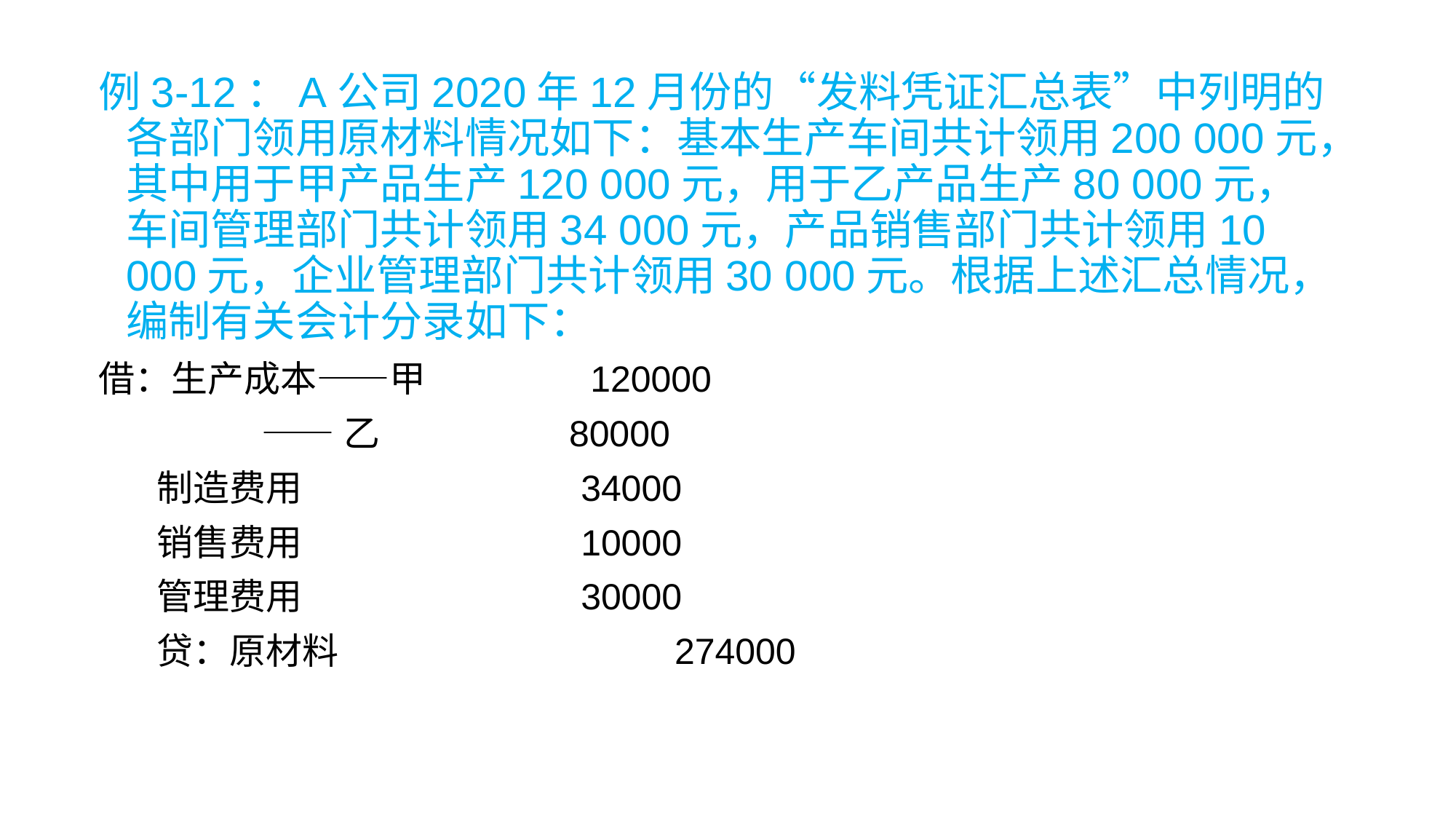

例3-12：A公司2020年12月份的“发料凭证汇总表”中列明的各部门领用原材料情况如下：基本生产车间共计领用200 000元，其中用于甲产品生产120 000元，用于乙产品生产80 000元，车间管理部门共计领用34 000元，产品销售部门共计领用10 000元，企业管理部门共计领用30 000元。根据上述汇总情况，编制有关会计分录如下：
借：生产成本——甲                   120000
                    ——乙                      80000
      制造费用                                 34000
      销售费用                                 10000
      管理费用                                 30000
      贷：原材料                                        274000